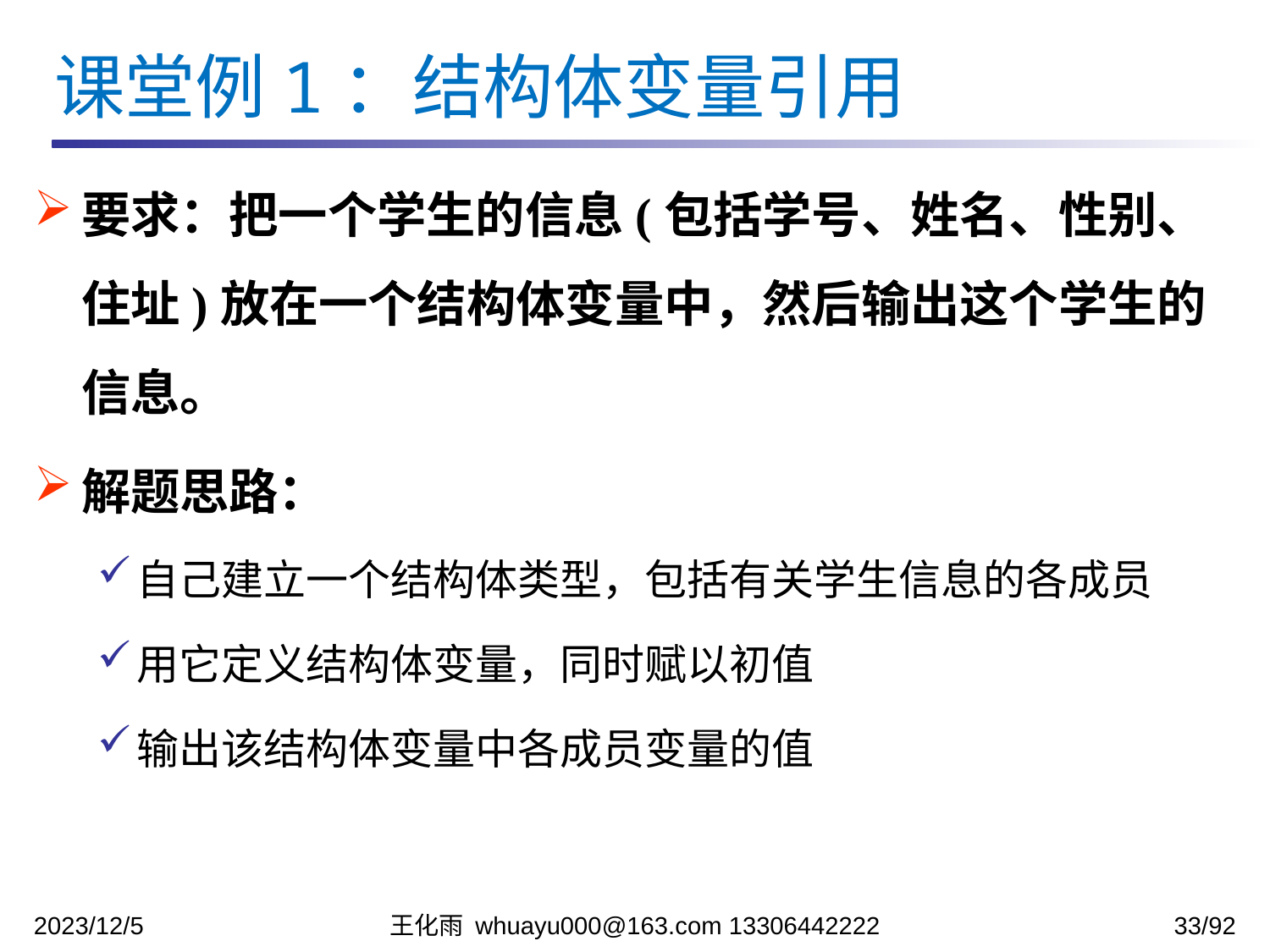

课堂例1：结构体变量引用
要求：把一个学生的信息(包括学号、姓名、性别、住址)放在一个结构体变量中，然后输出这个学生的信息。
解题思路：
自己建立一个结构体类型，包括有关学生信息的各成员
用它定义结构体变量，同时赋以初值
输出该结构体变量中各成员变量的值
2023/12/5
王化雨 whuayu000@163.com 13306442222
33/92